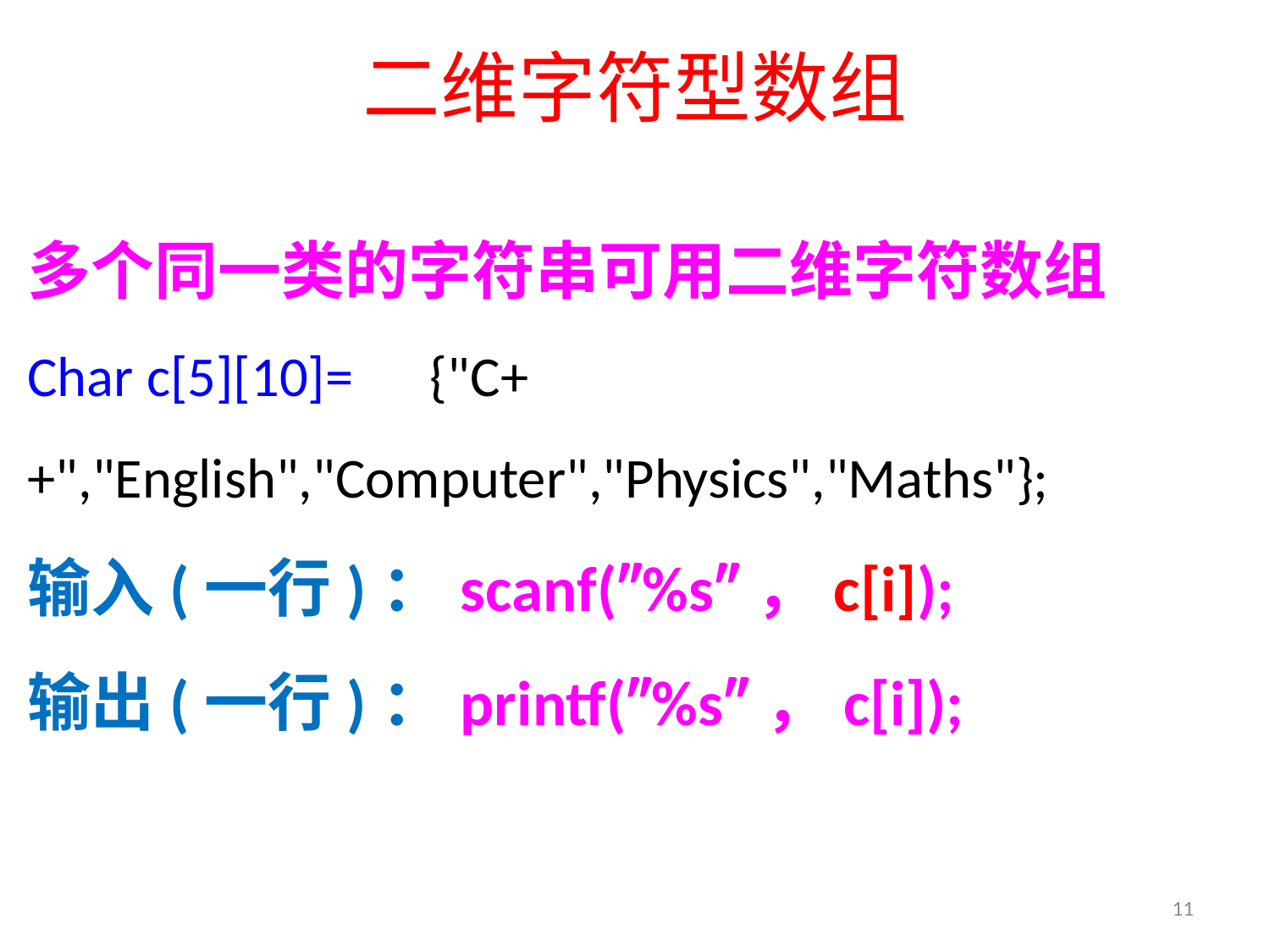

# 二维字符型数组
多个同一类的字符串可用二维字符数组
Char c[5][10]=      {"C++","English","Computer","Physics","Maths"};
输入(一行)：scanf(″%s″，c[i]);
输出(一行)：printf(″%s″，c[i]);
11